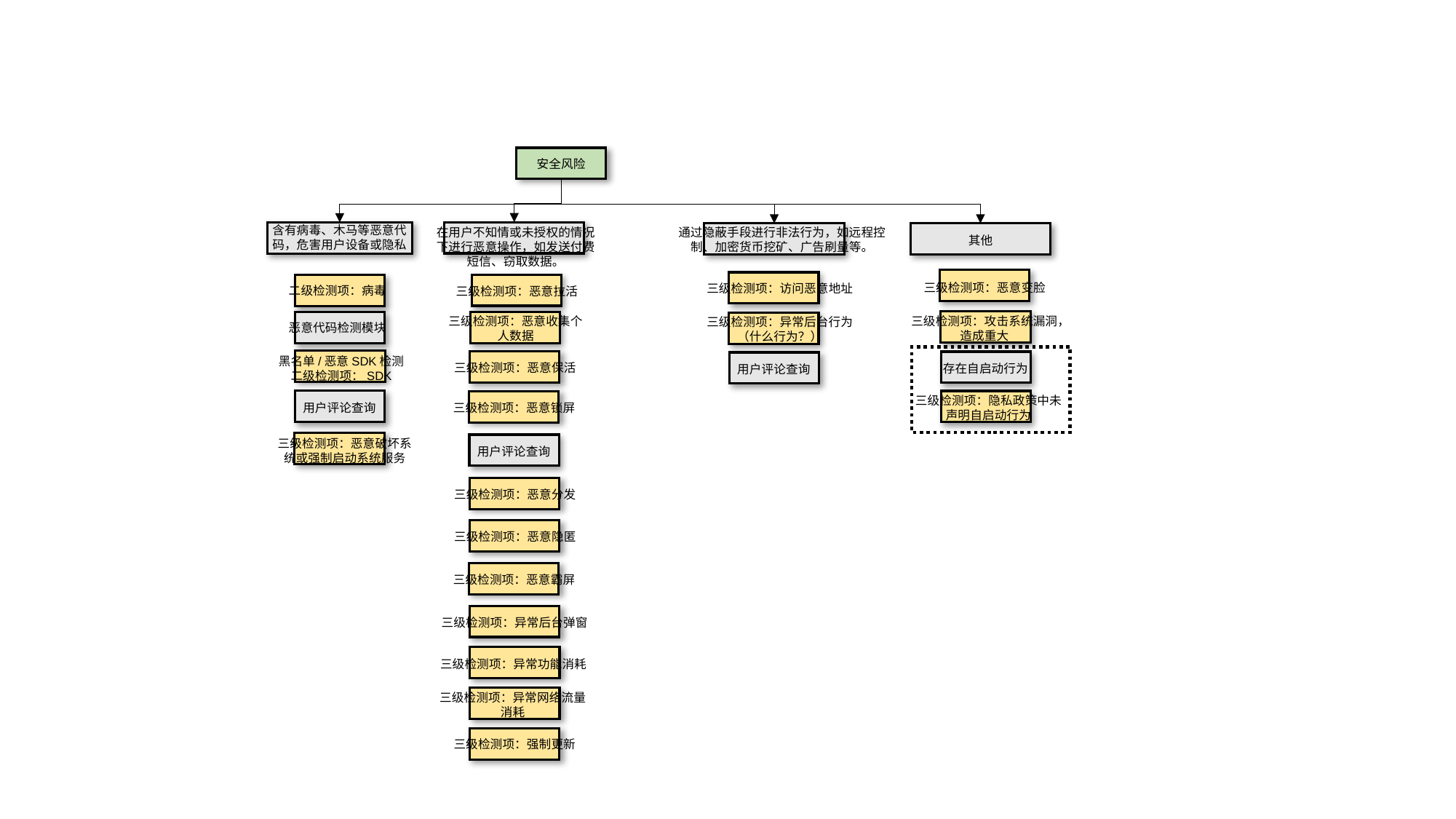

安全风险
含有病毒、木马等恶意代码，危害用户设备或隐私
通过隐蔽手段进行非法行为，如远程控制、加密货币挖矿、广告刷量等。

在用户不知情或未授权的情况下进行恶意操作，如发送付费短信、窃取数据。

其他

三级检测项：恶意变脸

三级检测项：访问恶意地址

三级检测项：恶意拉活

二级检测项：病毒
三级检测项：恶意收集个人数据

三级检测项：攻击系统漏洞，造成重大

三级检测项：异常后台行为（什么行为？）

恶意代码检测模块

黑名单/恶意SDK检测
二级检测项：SDK

三级检测项：恶意保活

存在自启动行为

用户评论查询
三级检测项：隐私政策中未声明自启动行为

用户评论查询

三级检测项：恶意锁屏
三级检测项：恶意破坏系统或强制启动系统服务

用户评论查询

三级检测项：恶意分发

三级检测项：恶意隐匿

三级检测项：恶意霸屏

三级检测项：异常后台弹窗

三级检测项：异常功能消耗
三级检测项：异常网络流量消耗

三级检测项：强制更新